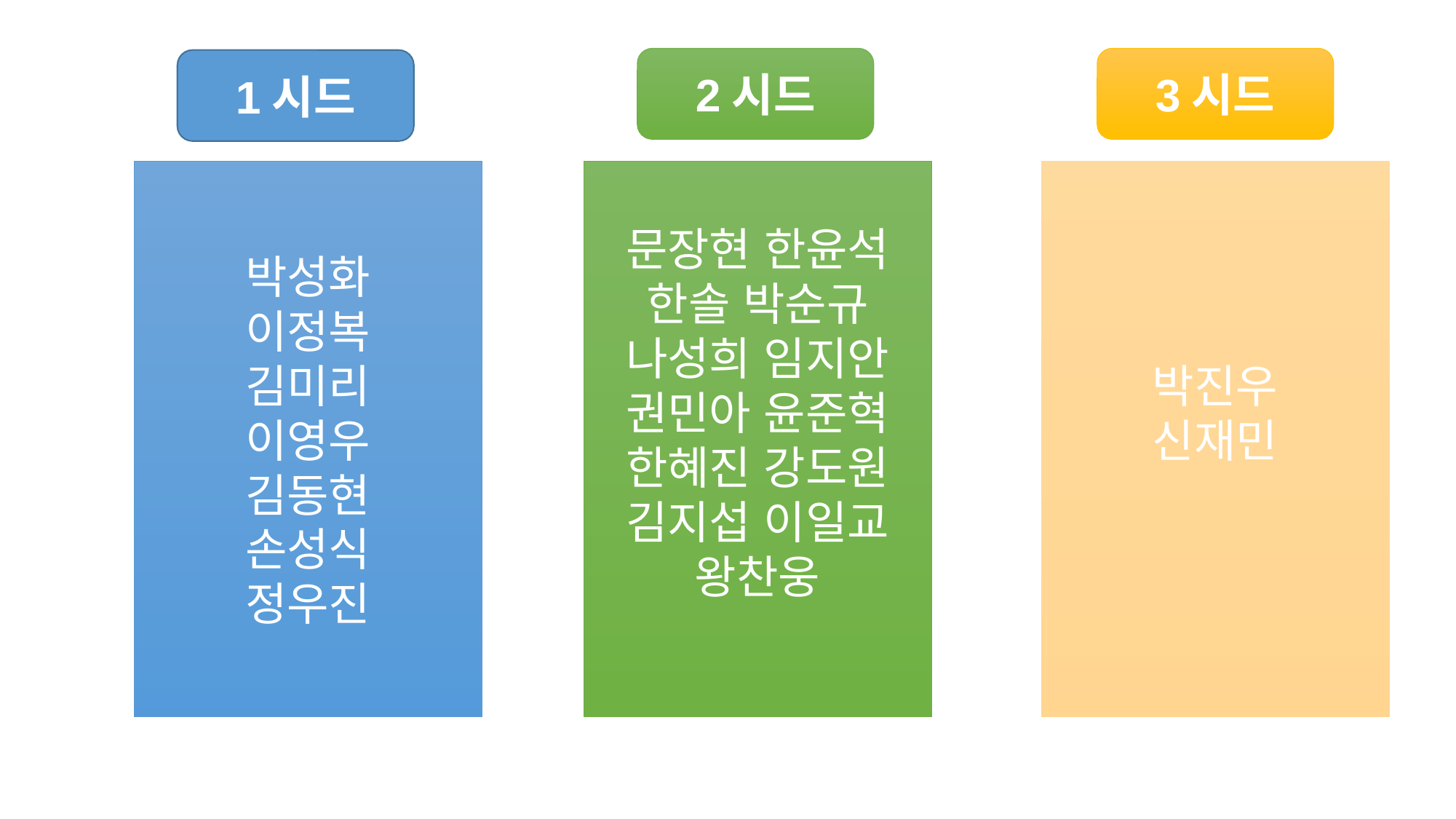

2시드
3시드
1시드
박성화
이정복
김미리
이영우
김동현
손성식
정우진
문장현 한윤석
한솔 박순규
나성희 임지안
권민아 윤준혁
한혜진 강도원
김지섭 이일교
왕찬웅

박진우
신재민